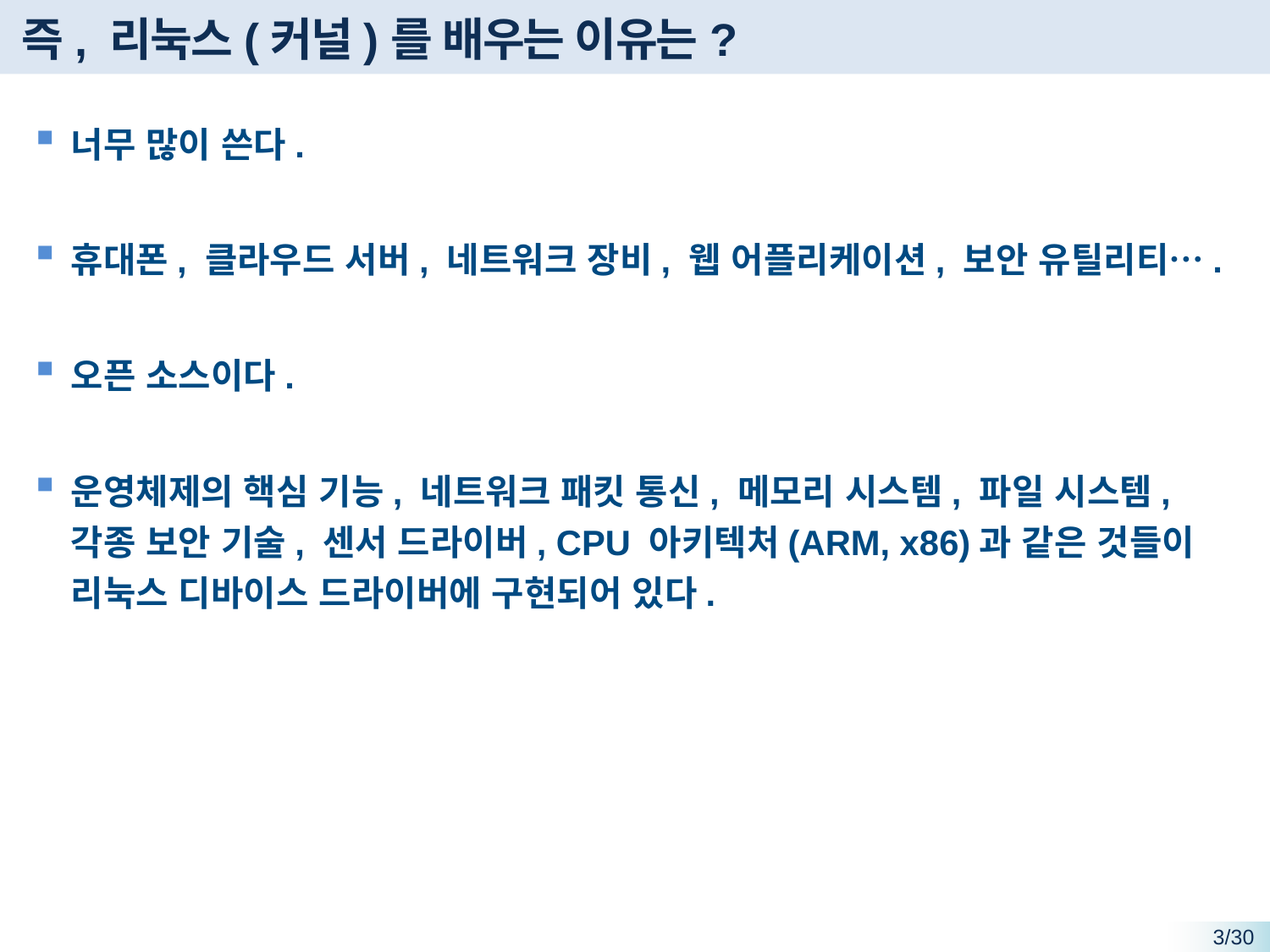

# 즉, 리눅스(커널)를 배우는 이유는?
너무 많이 쓴다.

휴대폰, 클라우드 서버, 네트워크 장비, 웹 어플리케이션, 보안 유틸리티….

오픈 소스이다.

운영체제의 핵심 기능, 네트워크 패킷 통신, 메모리 시스템, 파일 시스템, 각종 보안 기술, 센서 드라이버, CPU 아키텍처(ARM, x86)과 같은 것들이 리눅스 디바이스 드라이버에 구현되어 있다.